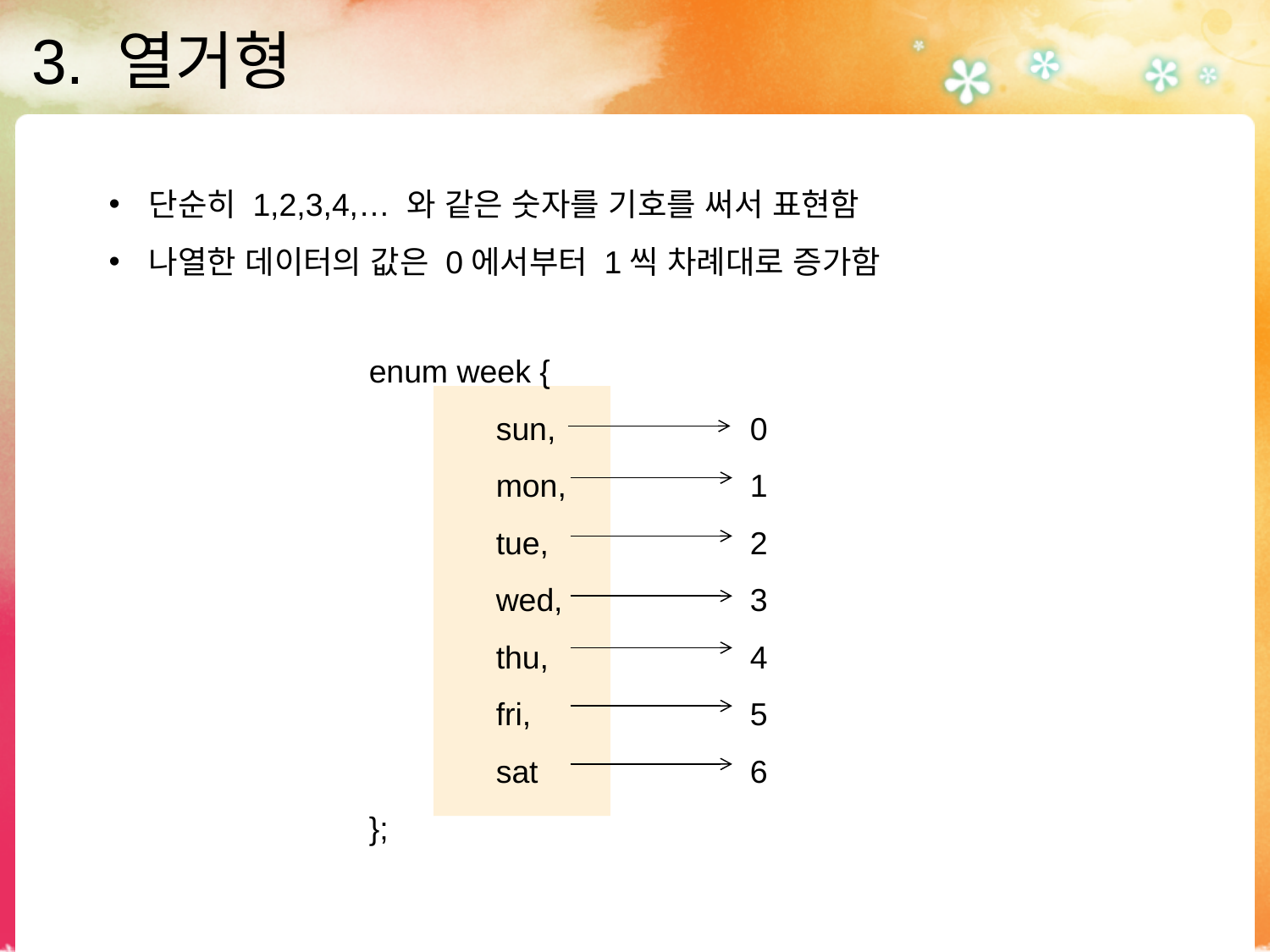

# 3. 열거형
단순히 1,2,3,4,… 와 같은 숫자를 기호를 써서 표현함
나열한 데이터의 값은 0에서부터 1씩 차례대로 증가함
enum week {
	sun,		0
	mon,		1
	tue,		2
	wed,		3
	thu,		4
	fri,		5
	sat		6
};